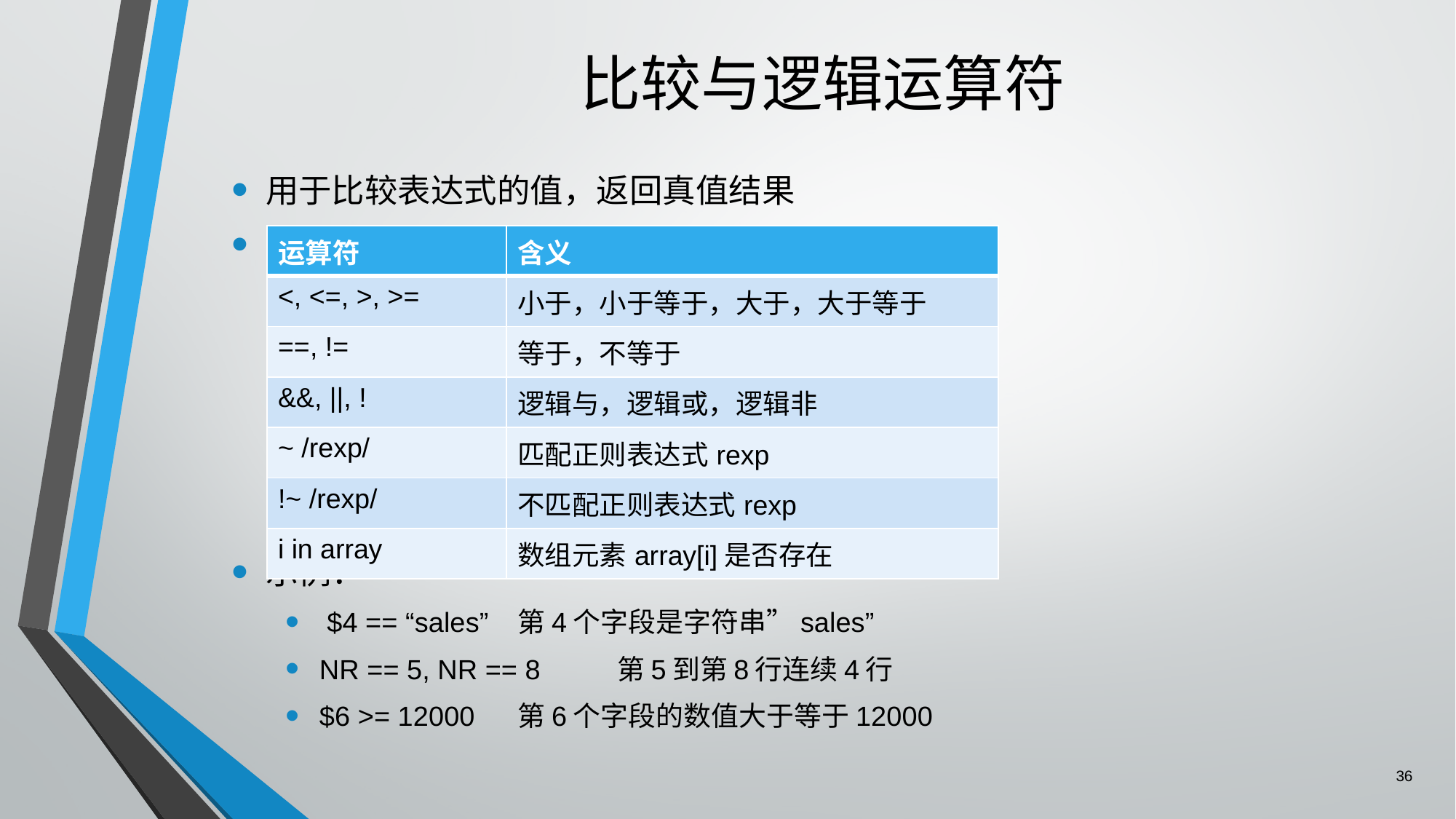

# 比较与逻辑运算符
用于比较表达式的值，返回真值结果

示例：
 $4 == “sales”			第4个字段是字符串”sales”
NR == 5, NR == 8		第5到第8行连续4行
$6 >= 12000			第6个字段的数值大于等于12000
| 运算符 | 含义 |
| --- | --- |
| <, <=, >, >= | 小于，小于等于，大于，大于等于 |
| ==, != | 等于，不等于 |
| &&, ||, ! | 逻辑与，逻辑或，逻辑非 |
| ~ /rexp/ | 匹配正则表达式rexp |
| !~ /rexp/ | 不匹配正则表达式rexp |
| i in array | 数组元素array[i]是否存在 |
36